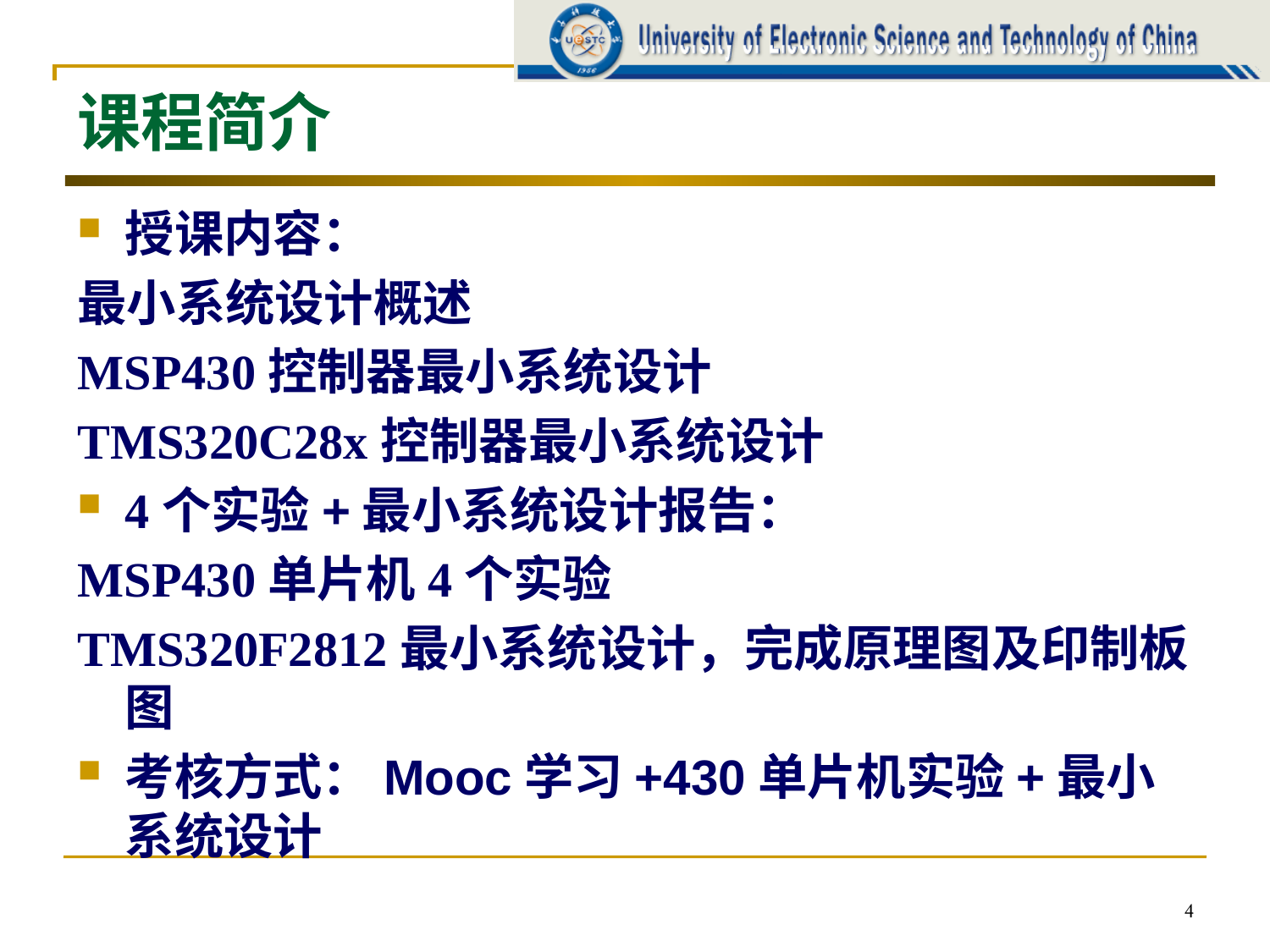

# 课程简介
授课内容：
最小系统设计概述
MSP430控制器最小系统设计
TMS320C28x控制器最小系统设计
4个实验+最小系统设计报告：
MSP430单片机4个实验
TMS320F2812最小系统设计，完成原理图及印制板图
考核方式：Mooc学习+430单片机实验+最小系统设计

4